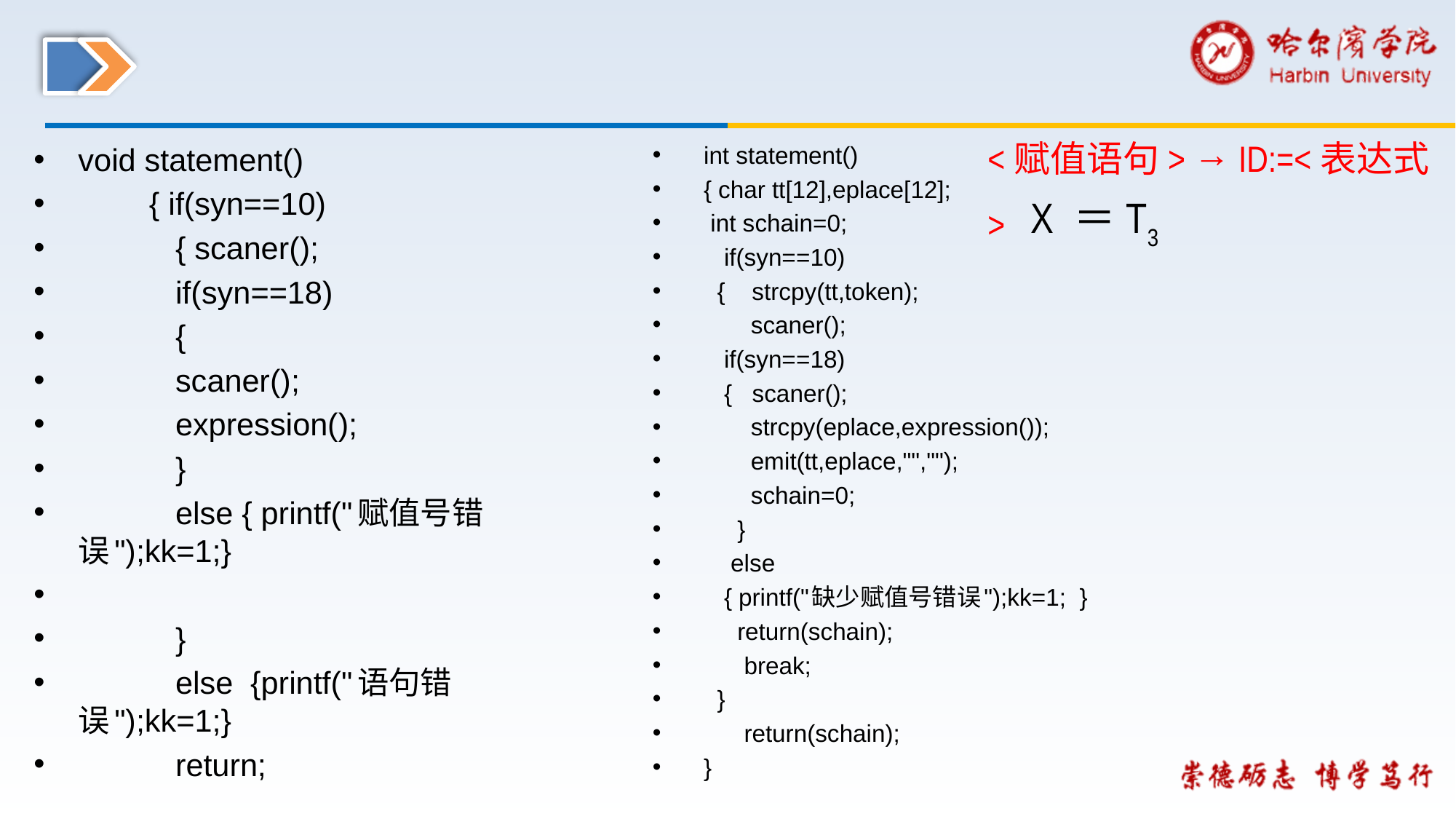

#
<赋值语句> → ID:=<表达式>
void statement()
	{ if(syn==10)
	   { scaner();
	   if(syn==18)
	   {
	   scaner();
	   expression();
	   }
	   else { printf("赋值号错误");kk=1;}

	   }
	   else  {printf("语句错误");kk=1;}
	   return;
int statement()
{ char tt[12],eplace[12];
 int schain=0;
   if(syn==10)
  {    strcpy(tt,token);
       scaner();
   if(syn==18)
   {   scaner();
       strcpy(eplace,expression());
       emit(tt,eplace,"","");
       schain=0;
     }
    else
   { printf("缺少赋值号错误");kk=1;  }
     return(schain);
      break;
  }
      return(schain);
}
X ＝T3